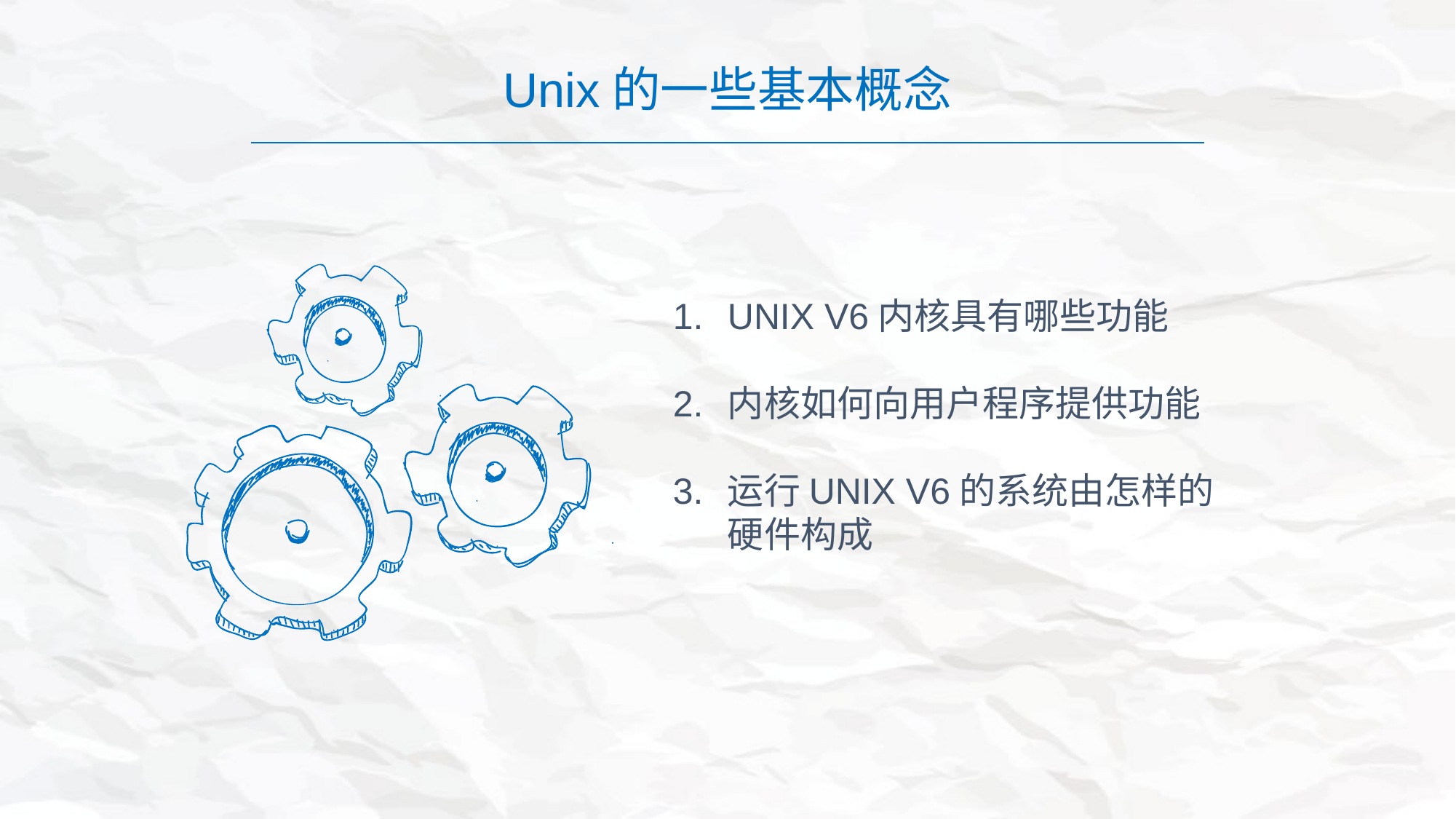

Unix的一些基本概念

UNIX V6内核具有哪些功能

内核如何向用户程序提供功能

运行UNIX V6的系统由怎样的硬件构成